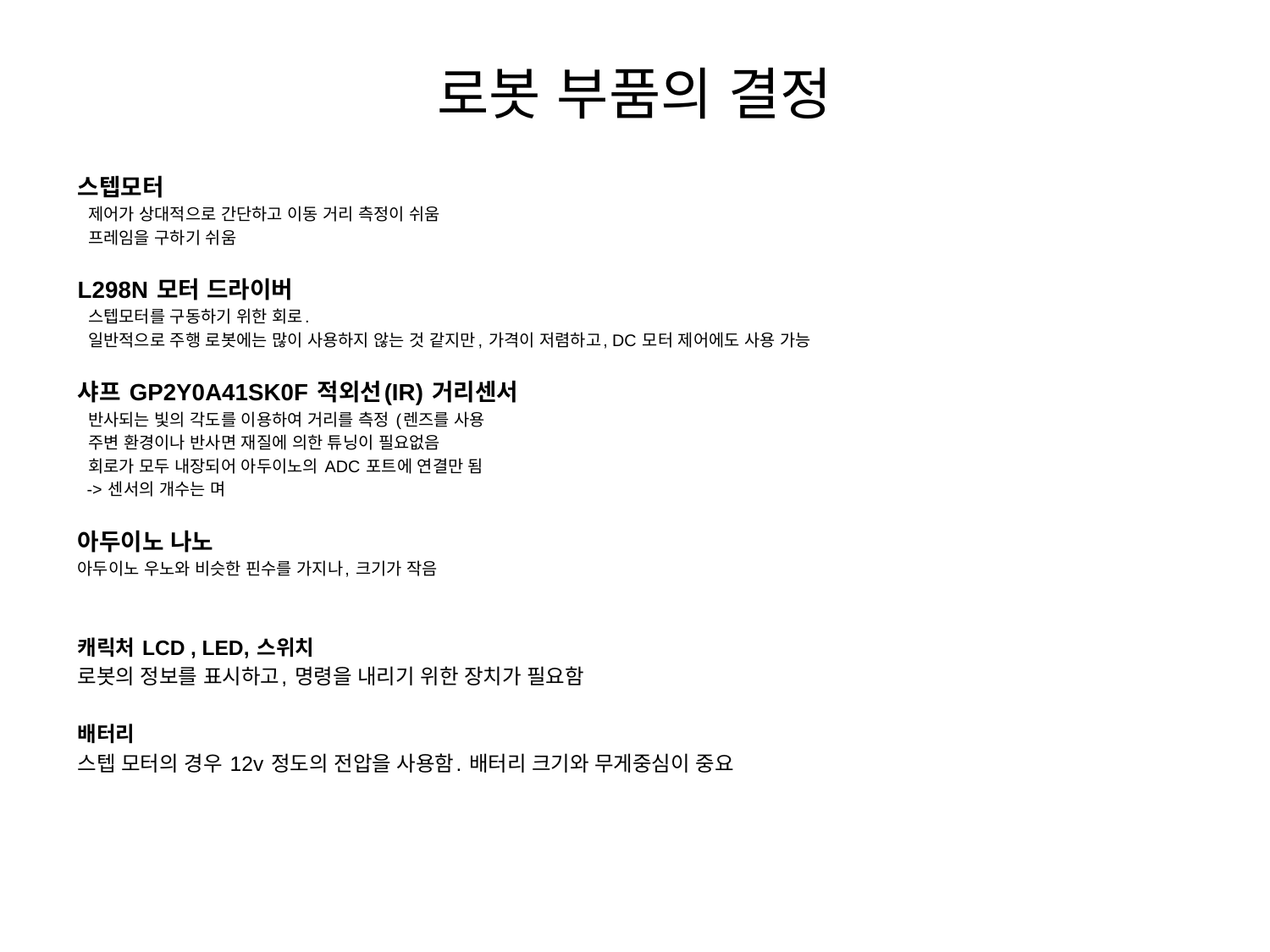

# 로봇 부품의 결정
스텝모터
  제어가 상대적으로 간단하고 이동 거리 측정이 쉬움
  프레임을 구하기 쉬움

L298N 모터 드라이버
  스텝모터를 구동하기 위한 회로.
  일반적으로 주행 로봇에는 많이 사용하지 않는 것 같지만, 가격이 저렴하고, DC 모터 제어에도 사용 가능

샤프 GP2Y0A41SK0F 적외선(IR) 거리센서
  반사되는 빛의 각도를 이용하여 거리를 측정 (렌즈를 사용
  주변 환경이나 반사면 재질에 의한 튜닝이 필요없음
  회로가 모두 내장되어 아두이노의 ADC 포트에 연결만 됨
  -> 센서의 개수는 며

아두이노 나노
아두이노 우노와 비슷한 핀수를 가지나, 크기가 작음

캐릭처 LCD , LED, 스위치
로봇의 정보를 표시하고, 명령을 내리기 위한 장치가 필요함

배터리
스텝 모터의 경우 12v 정도의 전압을 사용함. 배터리 크기와 무게중심이 중요